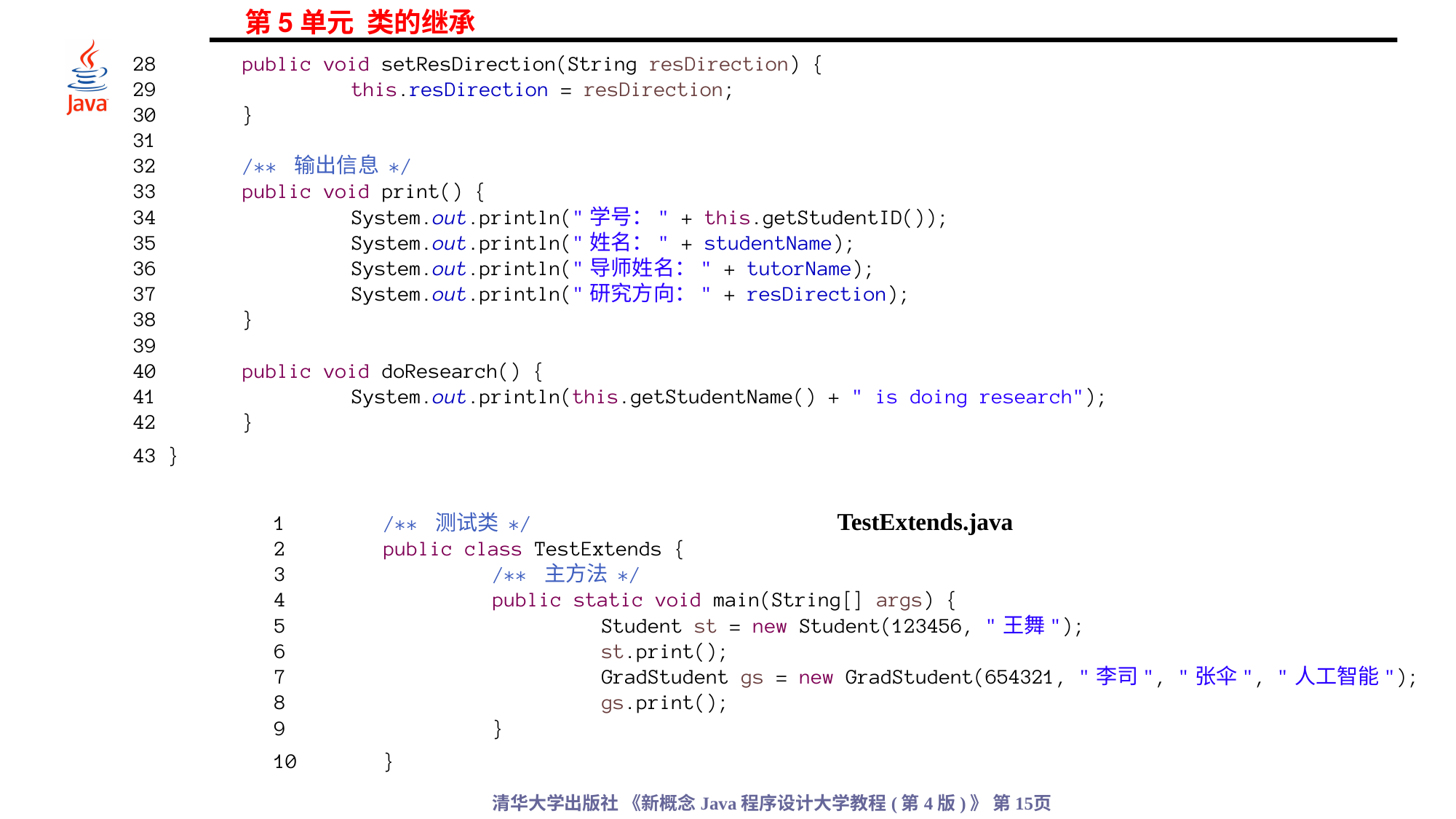

28	public void setResDirection(String resDirection) {
29		this.resDirection = resDirection;
30	}
31
32	/** 输出信息 */
33	public void print() {
34		System.out.println("学号：" + this.getStudentID());
35		System.out.println("姓名：" + studentName);
36		System.out.println("导师姓名：" + tutorName);
37		System.out.println("研究方向：" + resDirection);
38	}
39
40	public void doResearch() {
41		System.out.println(this.getStudentName() + " is doing research");
42	}
43 }
TestExtends.java
1	/** 测试类 */
2	public class TestExtends {
3		/** 主方法 */
4		public static void main(String[] args) {
5			Student st = new Student(123456, "王舞");
6			st.print();
7			GradStudent gs = new GradStudent(654321, "李司", "张伞", "人工智能");
8			gs.print();
9		}
10	}